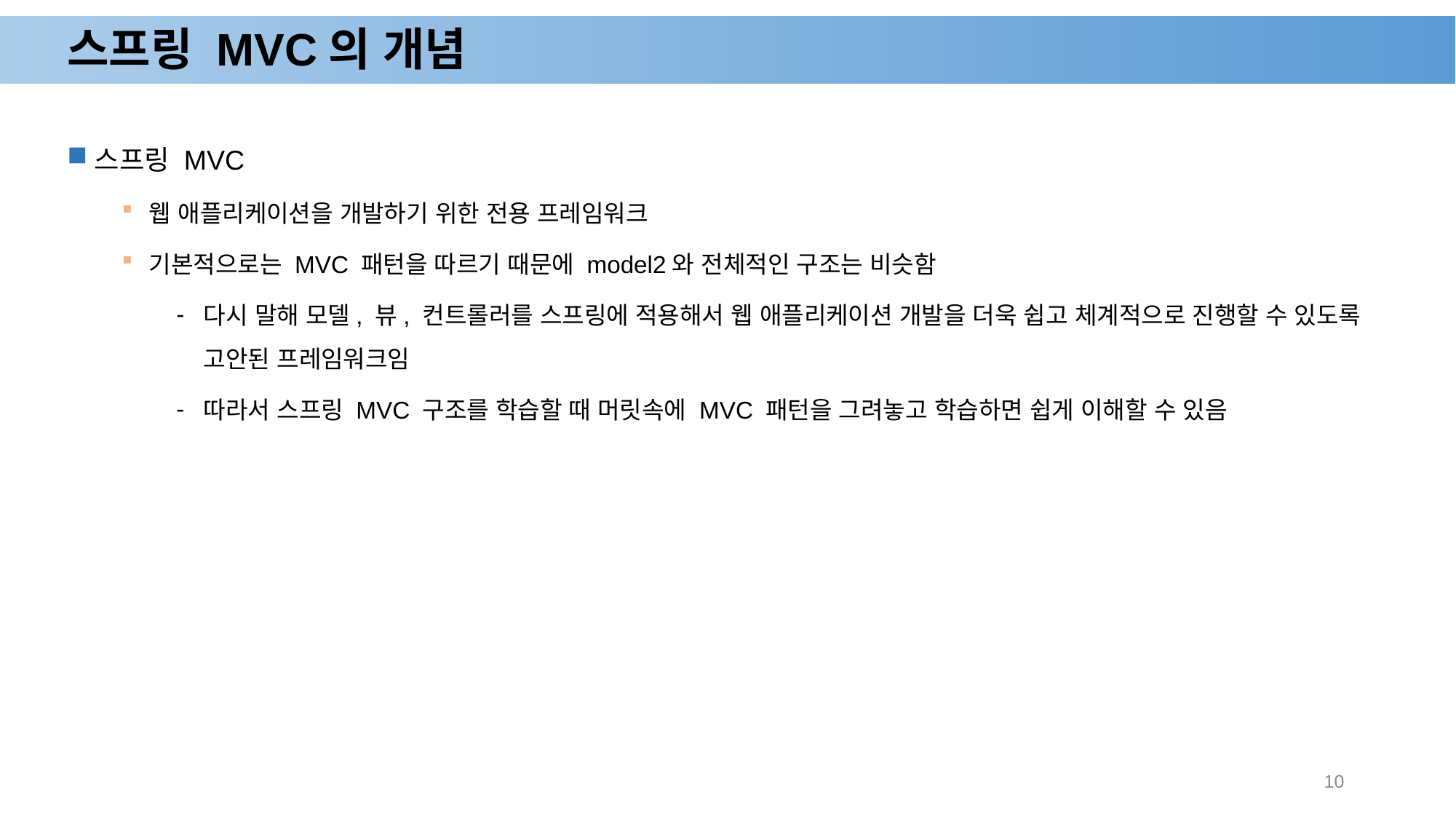

# 스프링 MVC의 개념
스프링 MVC
웹 애플리케이션을 개발하기 위한 전용 프레임워크
기본적으로는 MVC 패턴을 따르기 때문에 model2와 전체적인 구조는 비슷함
다시 말해 모델, 뷰, 컨트롤러를 스프링에 적용해서 웹 애플리케이션 개발을 더욱 쉽고 체계적으로 진행할 수 있도록 고안된 프레임워크임
따라서 스프링 MVC 구조를 학습할 때 머릿속에 MVC 패턴을 그려놓고 학습하면 쉽게 이해할 수 있음

10